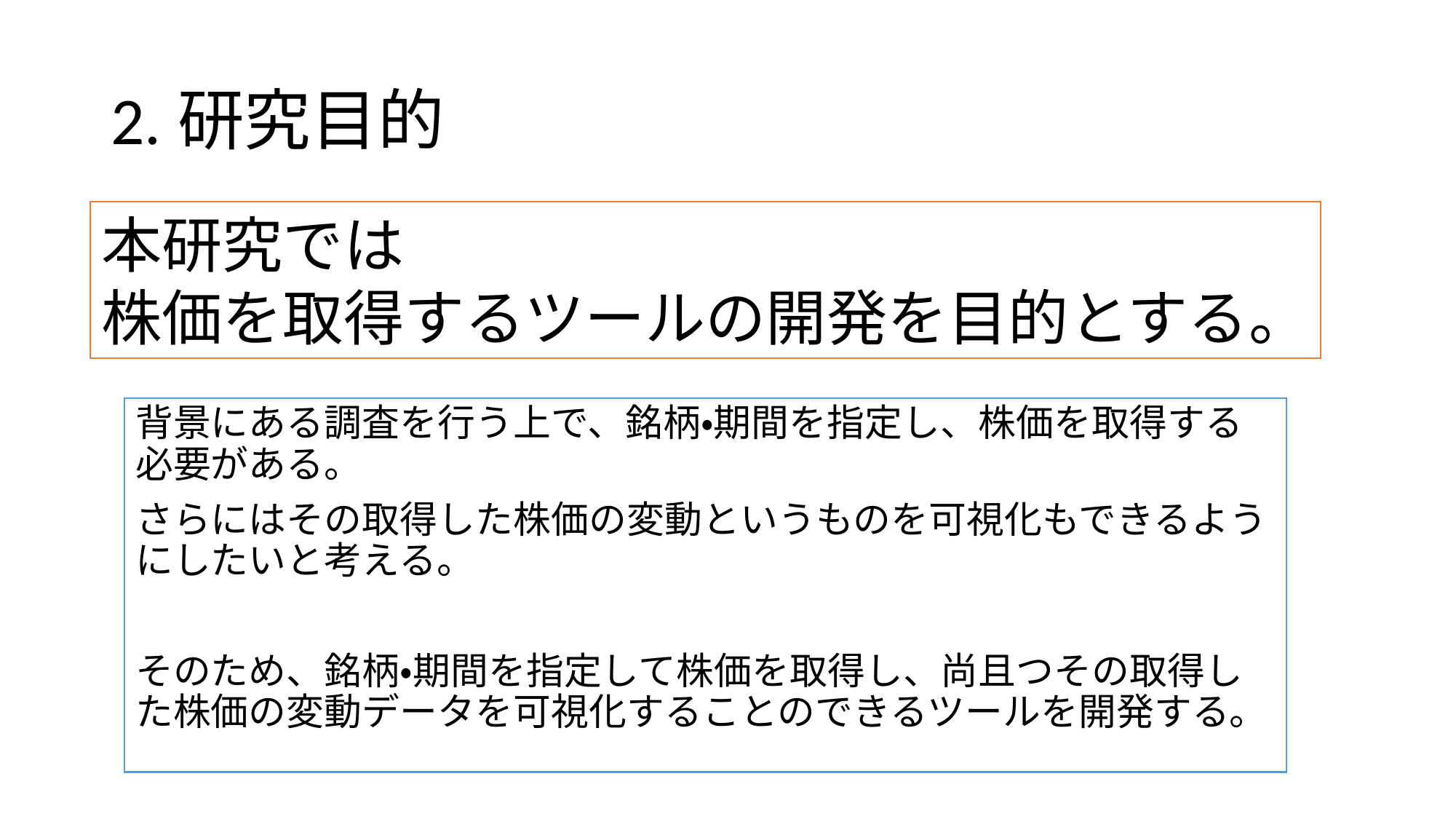

# 2.研究目的
本研究では
株価を取得するツールの開発を目的とする。
背景にある調査を行う上で、銘柄・期間を指定し、株価を取得する必要がある。
さらにはその取得した株価の変動というものを可視化もできるようにしたいと考える。

そのため、銘柄・期間を指定して株価を取得し、尚且つその取得した株価の変動データを可視化することのできるツールを開発する。